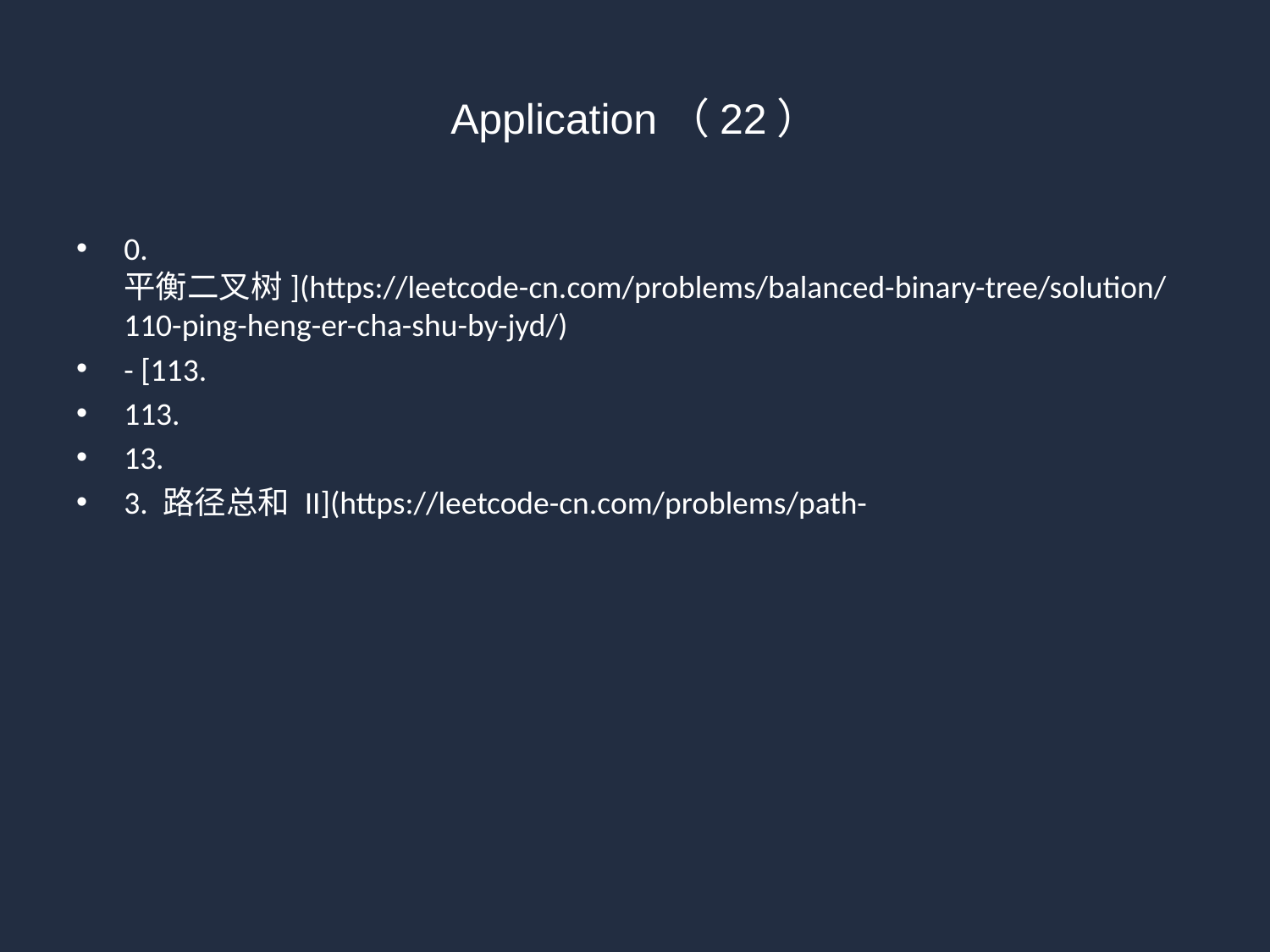

# Application（22）
0. 平衡二叉树](https://leetcode-cn.com/problems/balanced-binary-tree/solution/110-ping-heng-er-cha-shu-by-jyd/)
- [113.
113.
13.
3. 路径总和 II](https://leetcode-cn.com/problems/path-